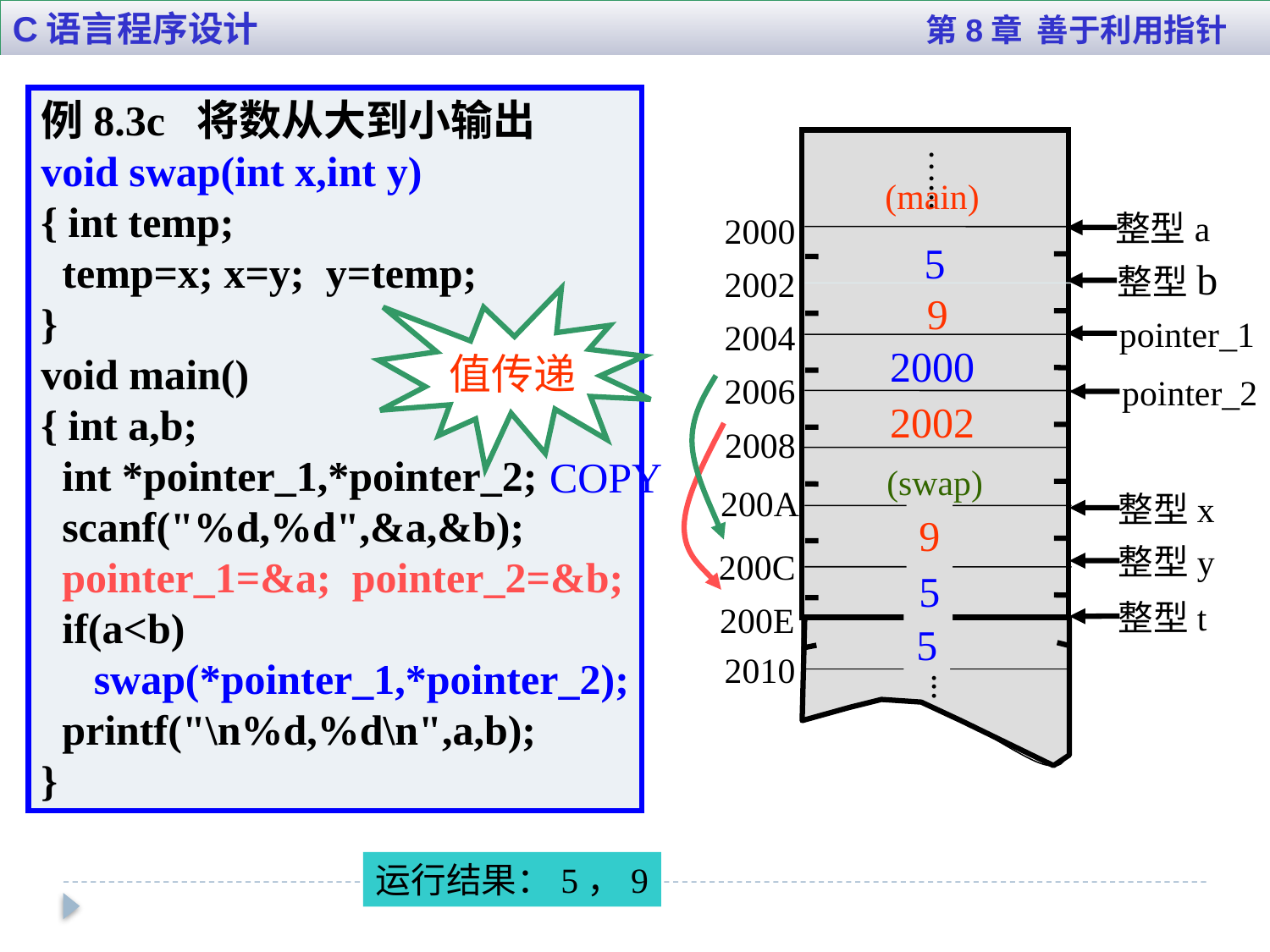

C语言程序设计                                                                                   第8章  善于利用指针
例8.3c  将数从大到小输出
void swap(int x,int y)
{ int temp;
  temp=x; x=y;  y=temp;
}
void main()
{ int a,b;
  int *pointer_1,*pointer_2;
  scanf("%d,%d",&a,&b);
  pointer_1=&a;  pointer_2=&b;
  if(a<b)
     swap(*pointer_1,*pointer_2);
  printf("\n%d,%d\n",a,b);
}

…...
2000

2002

2004

2006

2008

200A

200C

200E

2010

...
(main)
整型a

  整型b

pointer_1

pointer_2

5
9
值传递
2000

5
2002

9
COPY
(swap)
整型x

整型y

整型t

9
5
5
运行结果：5，9